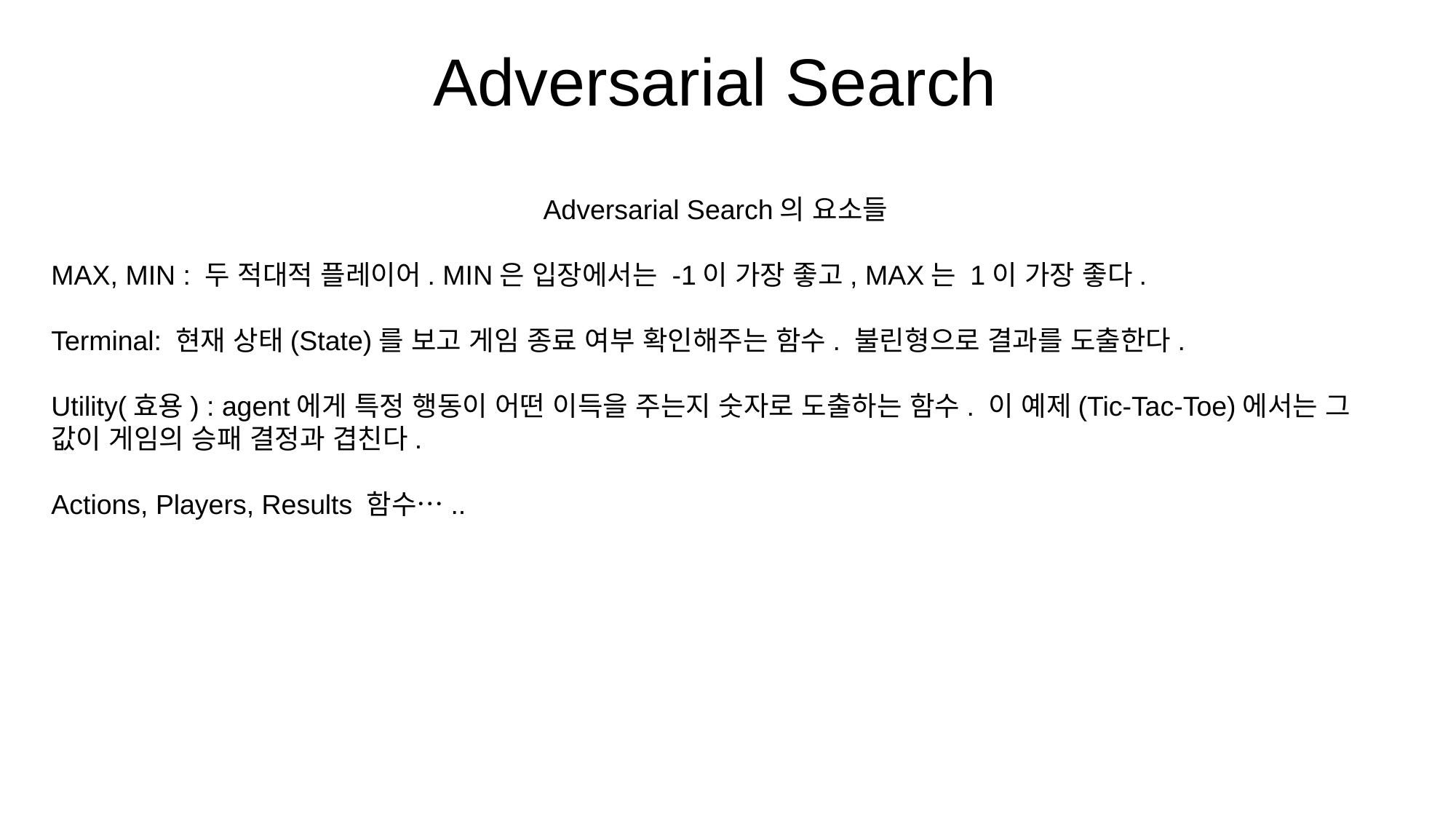

# Adversarial Search
Adversarial Search의 요소들

MAX, MIN : 두 적대적 플레이어. MIN은 입장에서는 -1이 가장 좋고, MAX는 1이 가장 좋다.

Terminal: 현재 상태(State)를 보고 게임 종료 여부 확인해주는 함수. 불린형으로 결과를 도출한다.

Utility(효용) : agent에게 특정 행동이 어떤 이득을 주는지 숫자로 도출하는 함수. 이 예제(Tic-Tac-Toe)에서는 그 값이 게임의 승패 결정과 겹친다.

Actions, Players, Results 함수…..